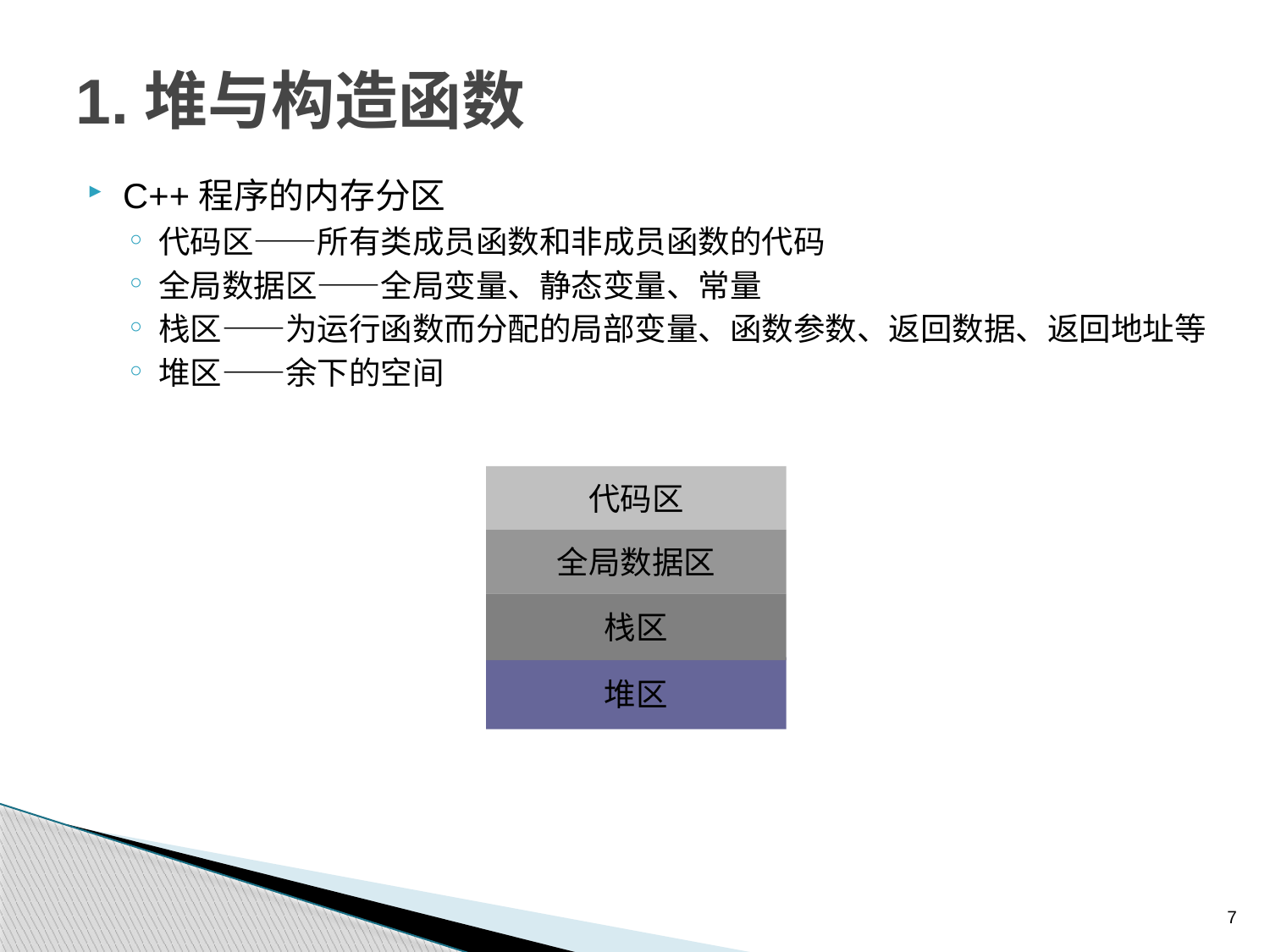

# 1.堆与构造函数
C++程序的内存分区
代码区——所有类成员函数和非成员函数的代码
全局数据区——全局变量、静态变量、常量
栈区——为运行函数而分配的局部变量、函数参数、返回数据、返回地址等
堆区——余下的空间

代码区
全局数据区
栈区
堆区
7